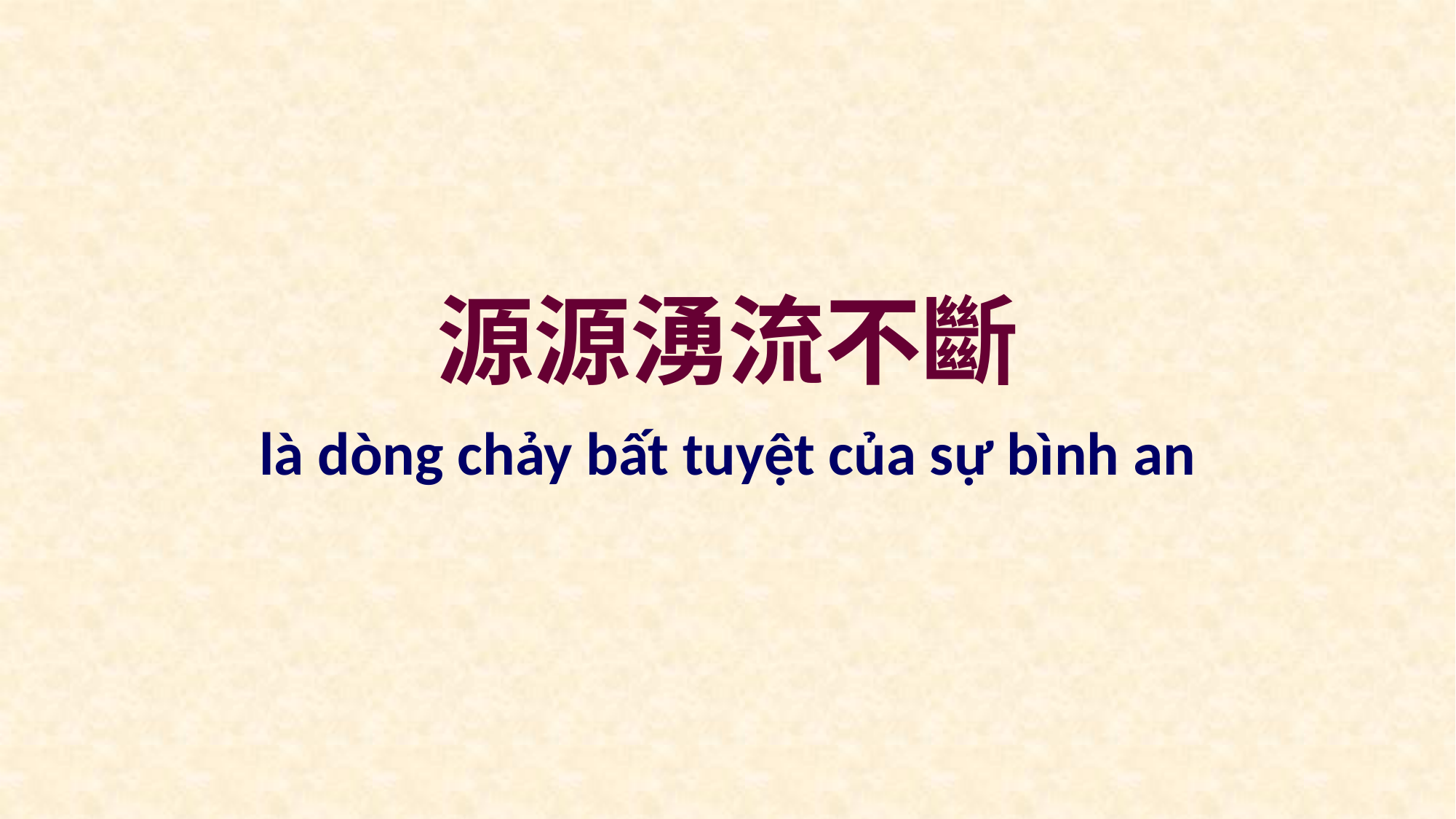

源源湧流不斷
là dòng chảy bất tuyệt của sự bình an